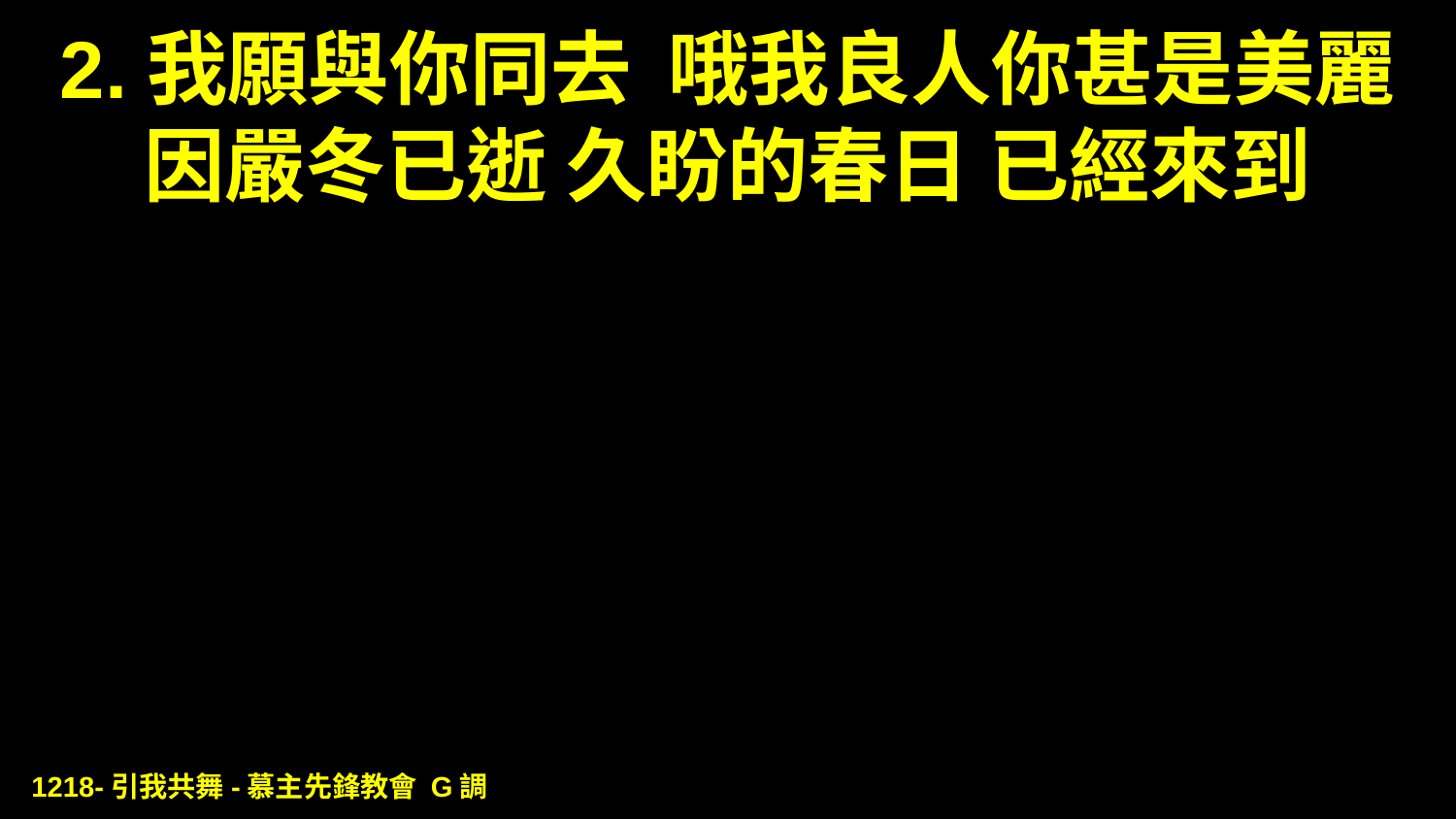

# 2.我願與你同去  哦我良人你甚是美麗 因嚴冬已逝 久盼的春日 已經來到
1218-引我共舞-慕主先鋒教會 G調